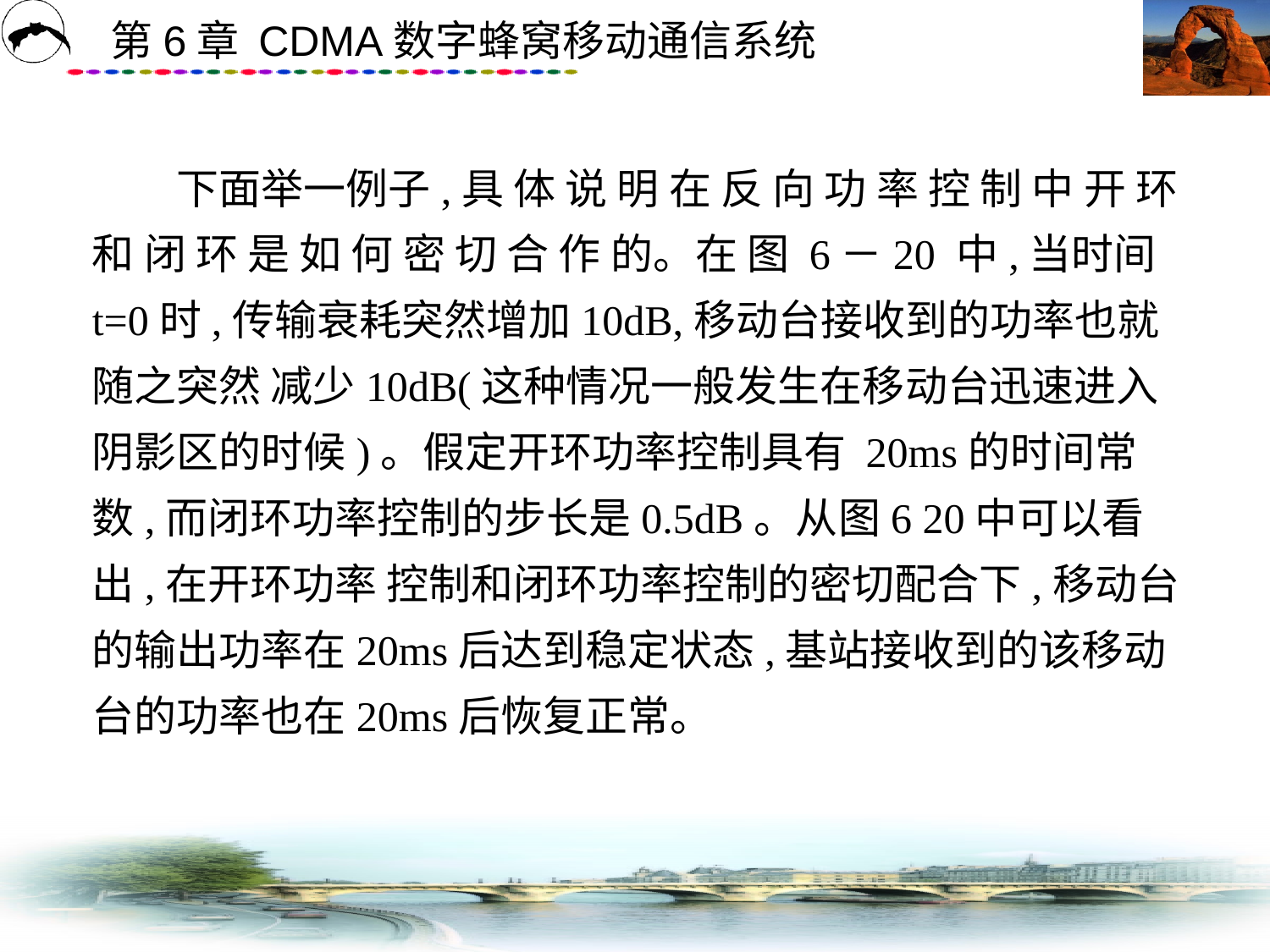

# 下面举一例子,具 体 说 明 在 反 向 功 率 控 制 中 开 环 和 闭 环 是 如 何 密 切 合 作 的。在 图 6－20 中,当时间t=0时,传输衰耗突然增加10dB,移动台接收到的功率也就随之突然 减少10dB(这种情况一般发生在移动台迅速进入阴影区的时候)。假定开环功率控制具有 20ms的时间常数,而闭环功率控制的步长是0.5dB。从图6 20中可以看出,在开环功率 控制和闭环功率控制的密切配合下,移动台的输出功率在20ms后达到稳定状态,基站接收到的该移动台的功率也在20ms后恢复正常。